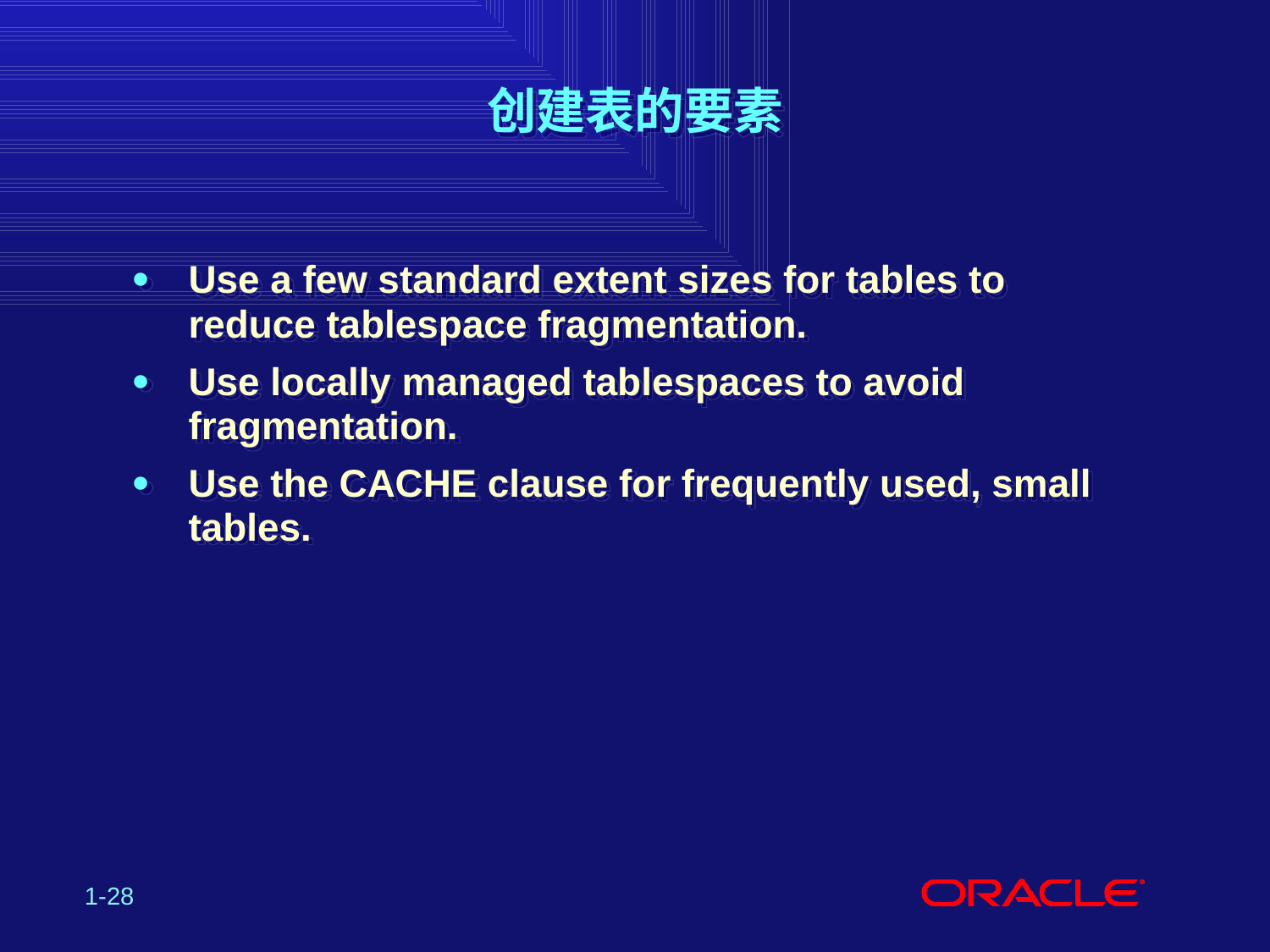

# 创建表的要素
Use a few standard extent sizes for tables to reduce tablespace fragmentation.
Use locally managed tablespaces to avoid fragmentation.
Use the CACHE clause for frequently used, small tables.